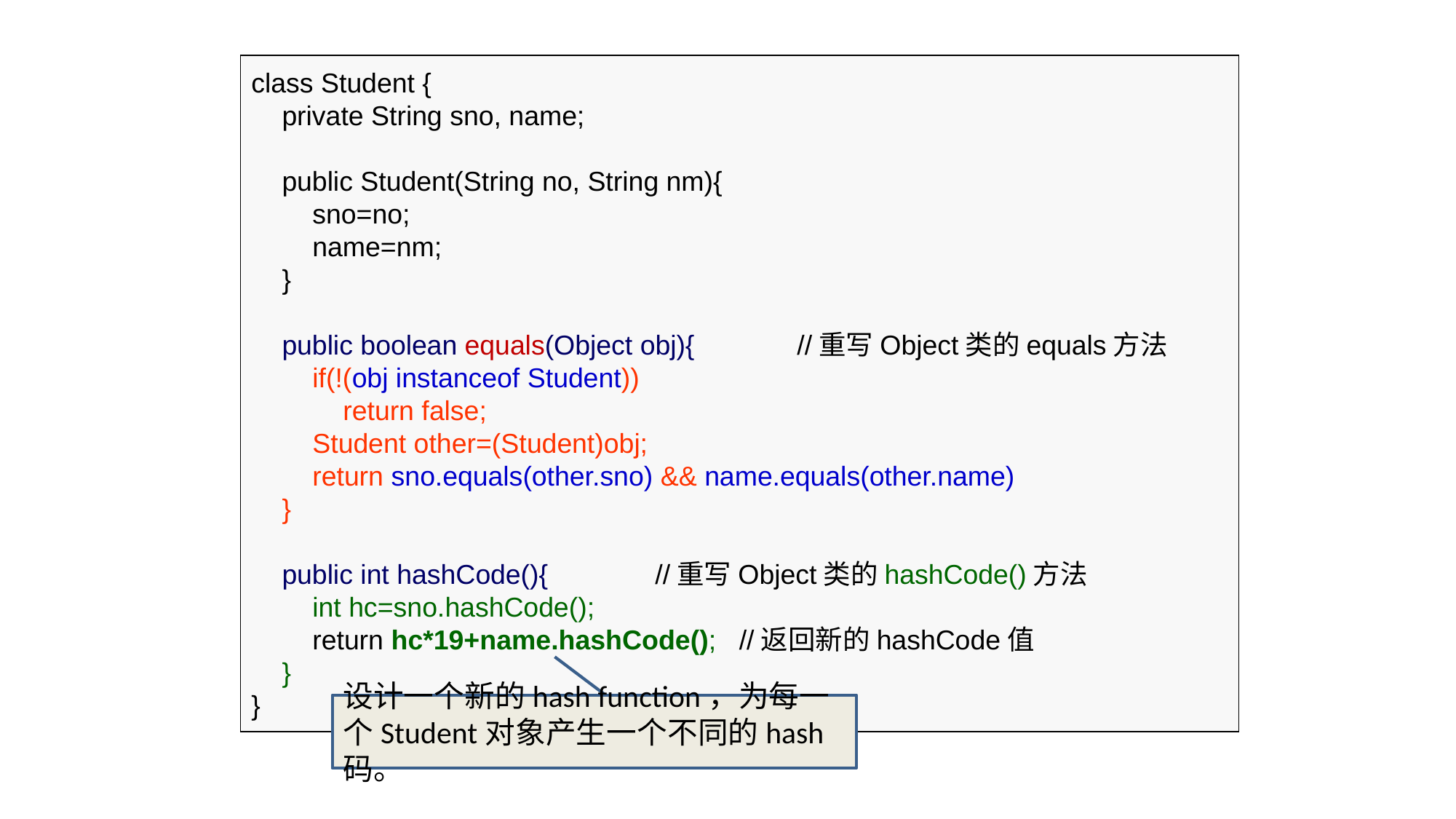

class Student {
    private String sno, name;

    public Student(String no, String nm){
        sno=no;
        name=nm;
    }

    public boolean equals(Object obj){	//重写Object类的equals方法
        if(!(obj instanceof Student))
            return false;
        Student other=(Student)obj;
        return sno.equals(other.sno) && name.equals(other.name)
    }

    public int hashCode(){	          //重写Object类的hashCode()方法
        int hc=sno.hashCode();
        return hc*19+name.hashCode();   //返回新的hashCode值
    }
}

设计一个新的hash function，为每一个Student对象产生一个不同的hash码。
15